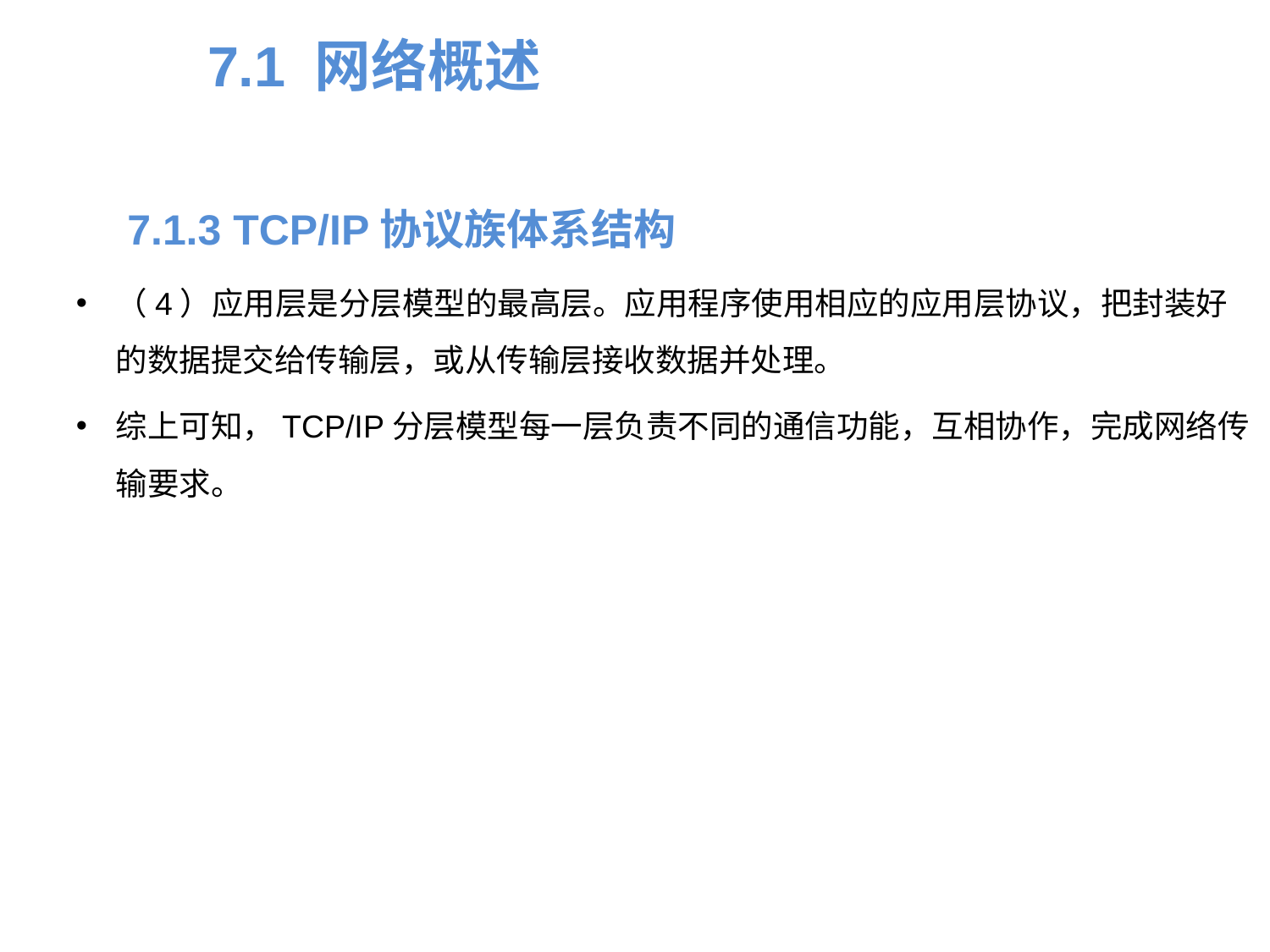

7.1 网络概述
7.1.3 TCP/IP协议族体系结构
（4）应用层是分层模型的最高层。应用程序使用相应的应用层协议，把封装好的数据提交给传输层，或从传输层接收数据并处理。
综上可知，TCP/IP分层模型每一层负责不同的通信功能，互相协作，完成网络传输要求。